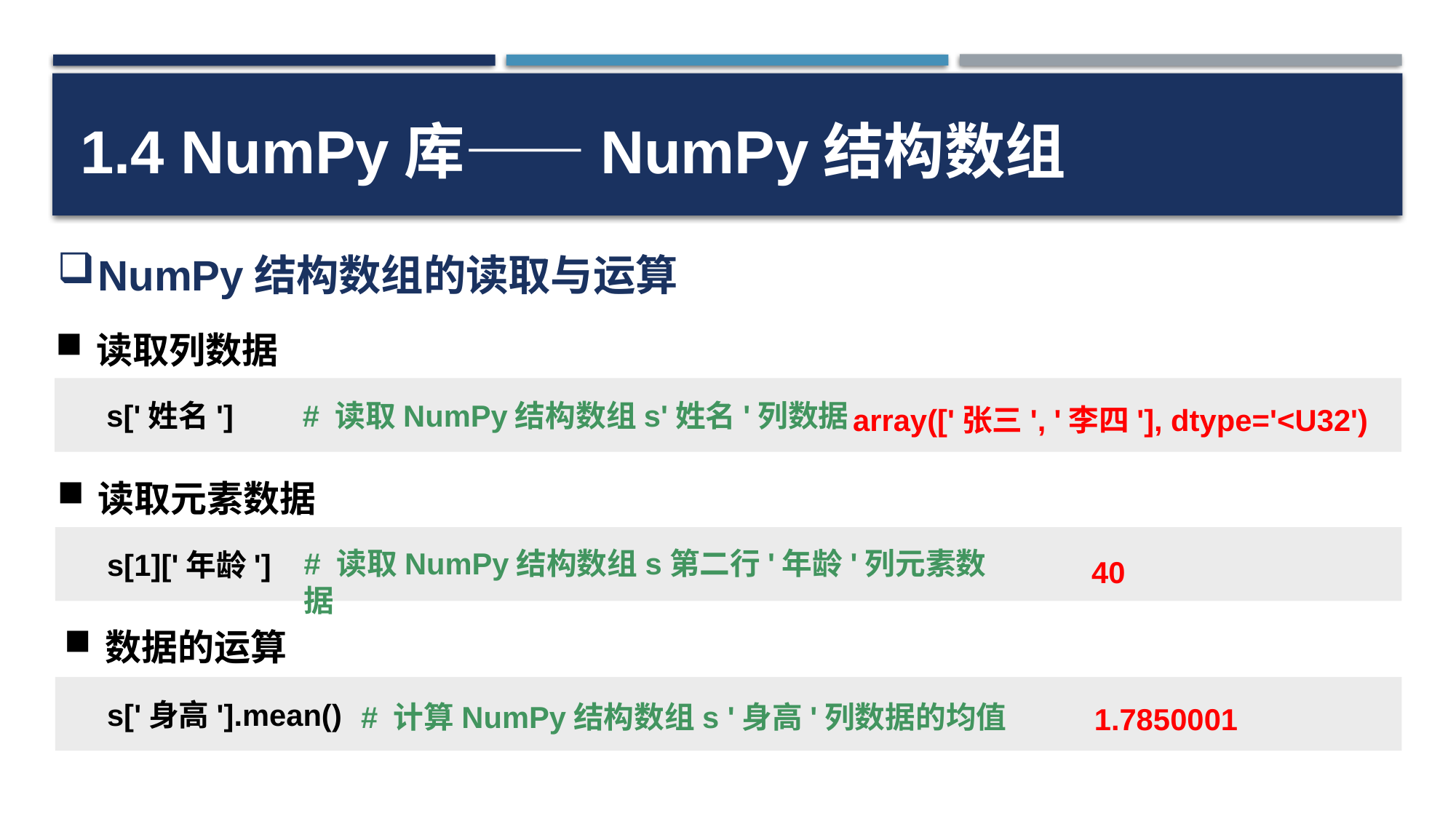

1.4 NumPy库——NumPy结构数组
NumPy结构数组的读取与运算
读取列数据
array(['张三', '李四'], dtype='<U32')

s['姓名']
# 读取NumPy结构数组s'姓名'列数据
读取元素数据

# 读取NumPy结构数组s第二行'年龄'列元素数据
s[1]['年龄']
40
数据的运算
1.7850001

s['身高'].mean()
# 计算NumPy结构数组s '身高'列数据的均值
21